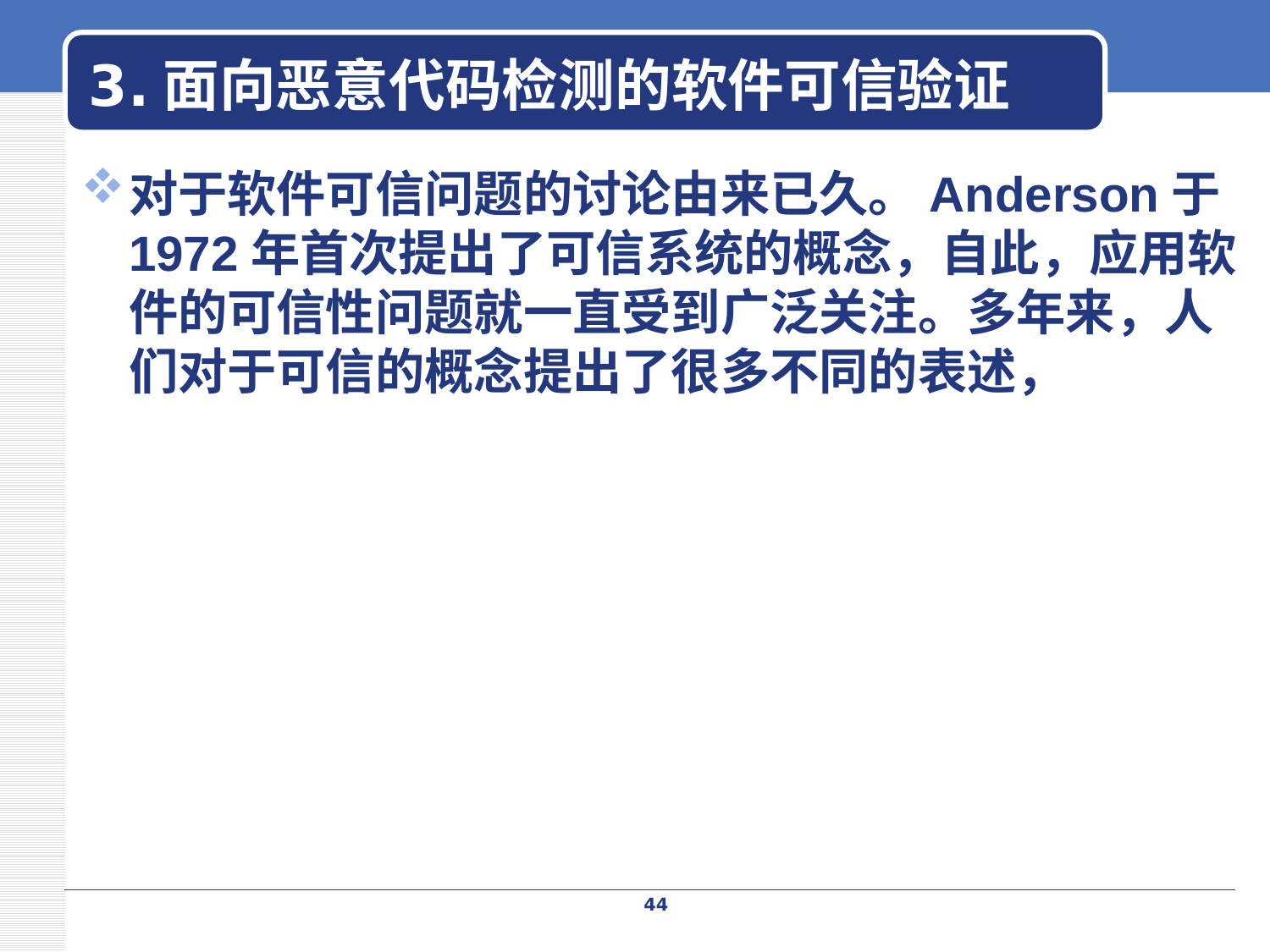

# 3.面向恶意代码检测的软件可信验证
对于软件可信问题的讨论由来已久。Anderson于1972年首次提出了可信系统的概念，自此，应用软件的可信性问题就一直受到广泛关注。多年来，人们对于可信的概念提出了很多不同的表述，
44